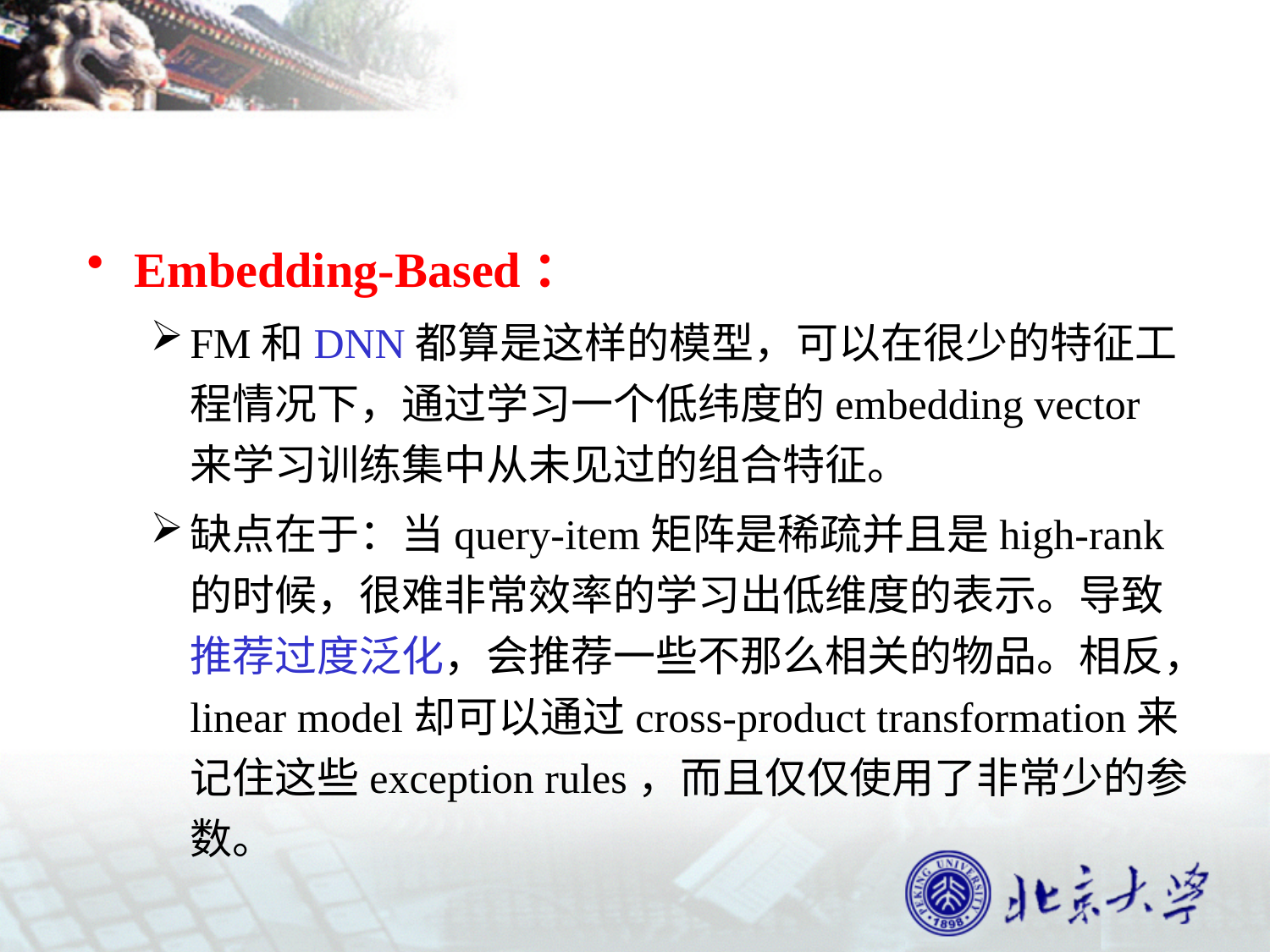

Embedding-Based：
FM和DNN都算是这样的模型，可以在很少的特征工程情况下，通过学习一个低纬度的embedding vector来学习训练集中从未见过的组合特征。
缺点在于：当query-item矩阵是稀疏并且是high-rank的时候，很难非常效率的学习出低维度的表示。导致推荐过度泛化，会推荐一些不那么相关的物品。相反，linear model却可以通过cross-product transformation来记住这些exception rules，而且仅仅使用了非常少的参数。